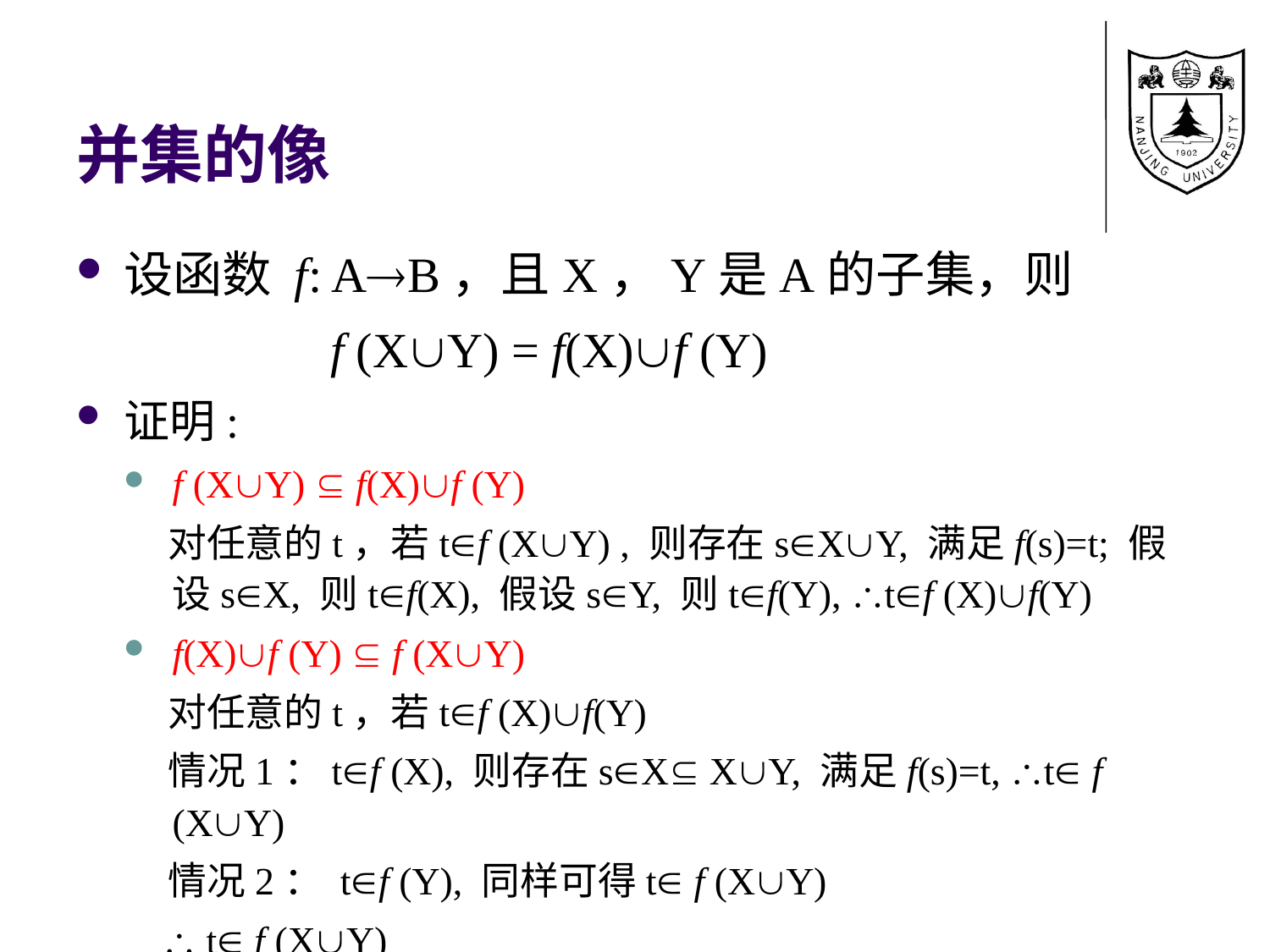

# 并集的像
设函数 f: A→B，且X，Y是A的子集，则
		f (X∪Y) = f(X)∪f (Y)
证明:
f (X∪Y) ⊆ f(X)∪f (Y)
    对任意的t，若t∈f (X∪Y) , 则存在s∈X∪Y, 满足f(s)=t; 假设s∈X, 则t∈f(X), 假设s∈Y, 则t∈f(Y), ∴t∈f (X)∪f(Y)
f(X)∪f (Y) ⊆ f (X∪Y)
    对任意的t，若t∈f (X)∪f(Y)
    情况1：t∈f (X), 则存在s∈X⊆ X∪Y, 满足f(s)=t, ∴t∈ f (X∪Y)
    情况2： t∈f (Y), 同样可得t∈ f (X∪Y)
    ∴ t∈ f (X∪Y)